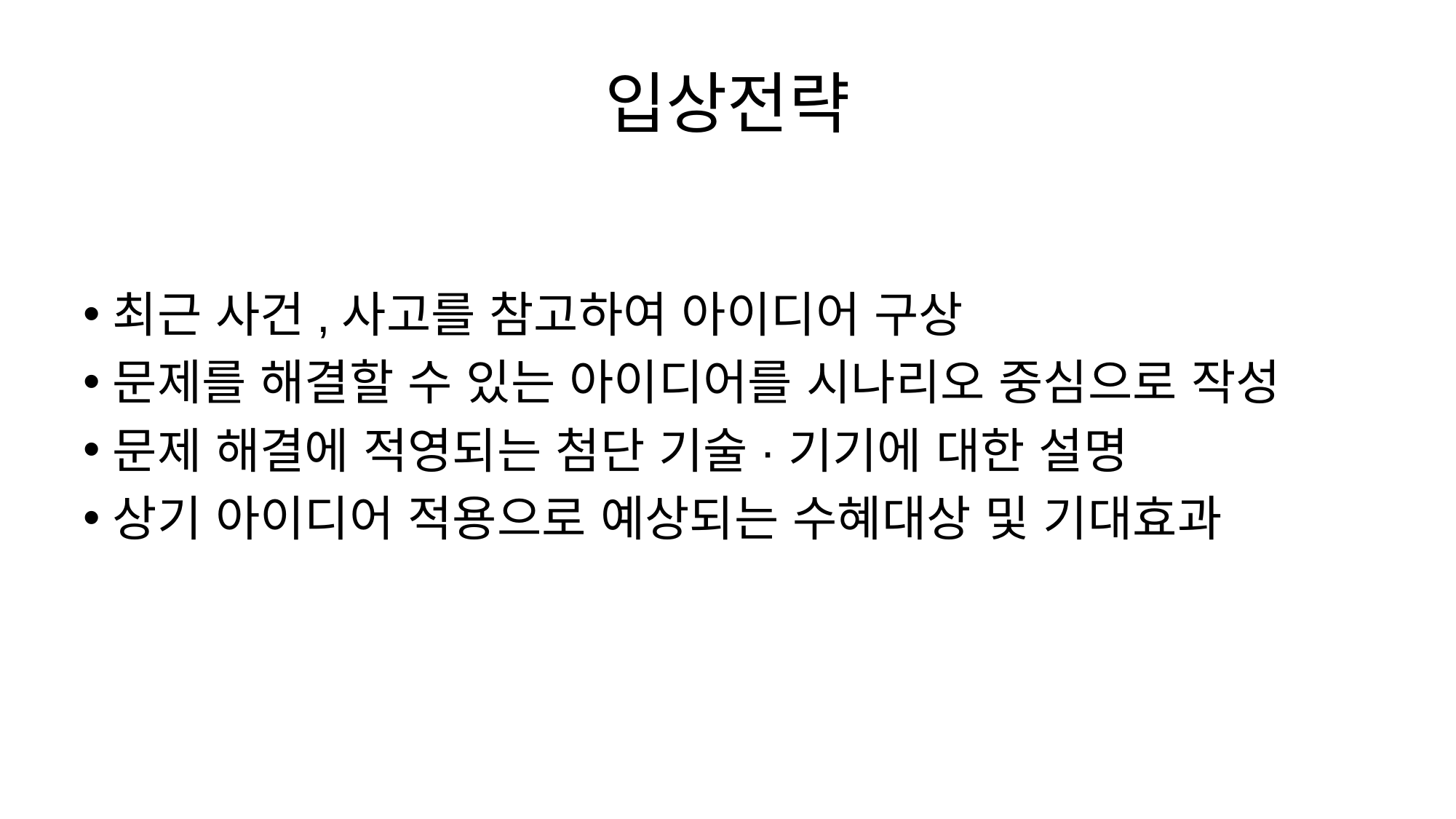

# 입상전략
최근 사건,사고를 참고하여 아이디어 구상
문제를 해결할 수 있는 아이디어를 시나리오 중심으로 작성
문제 해결에 적영되는 첨단 기술·기기에 대한 설명
상기 아이디어 적용으로 예상되는 수혜대상 및 기대효과